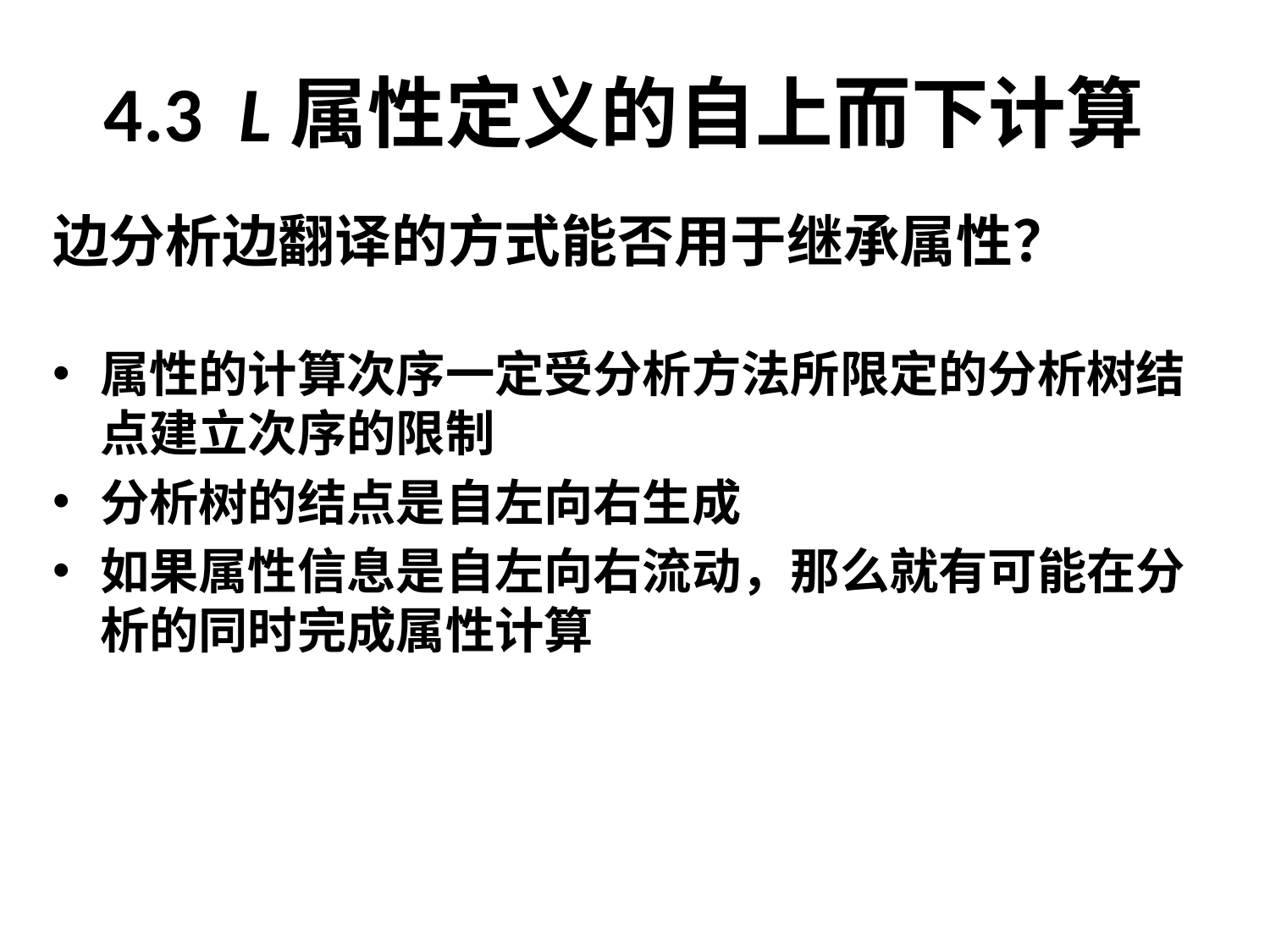

# 4.3  L属性定义的自上而下计算
边分析边翻译的方式能否用于继承属性？

属性的计算次序一定受分析方法所限定的分析树结点建立次序的限制
分析树的结点是自左向右生成
如果属性信息是自左向右流动，那么就有可能在分析的同时完成属性计算